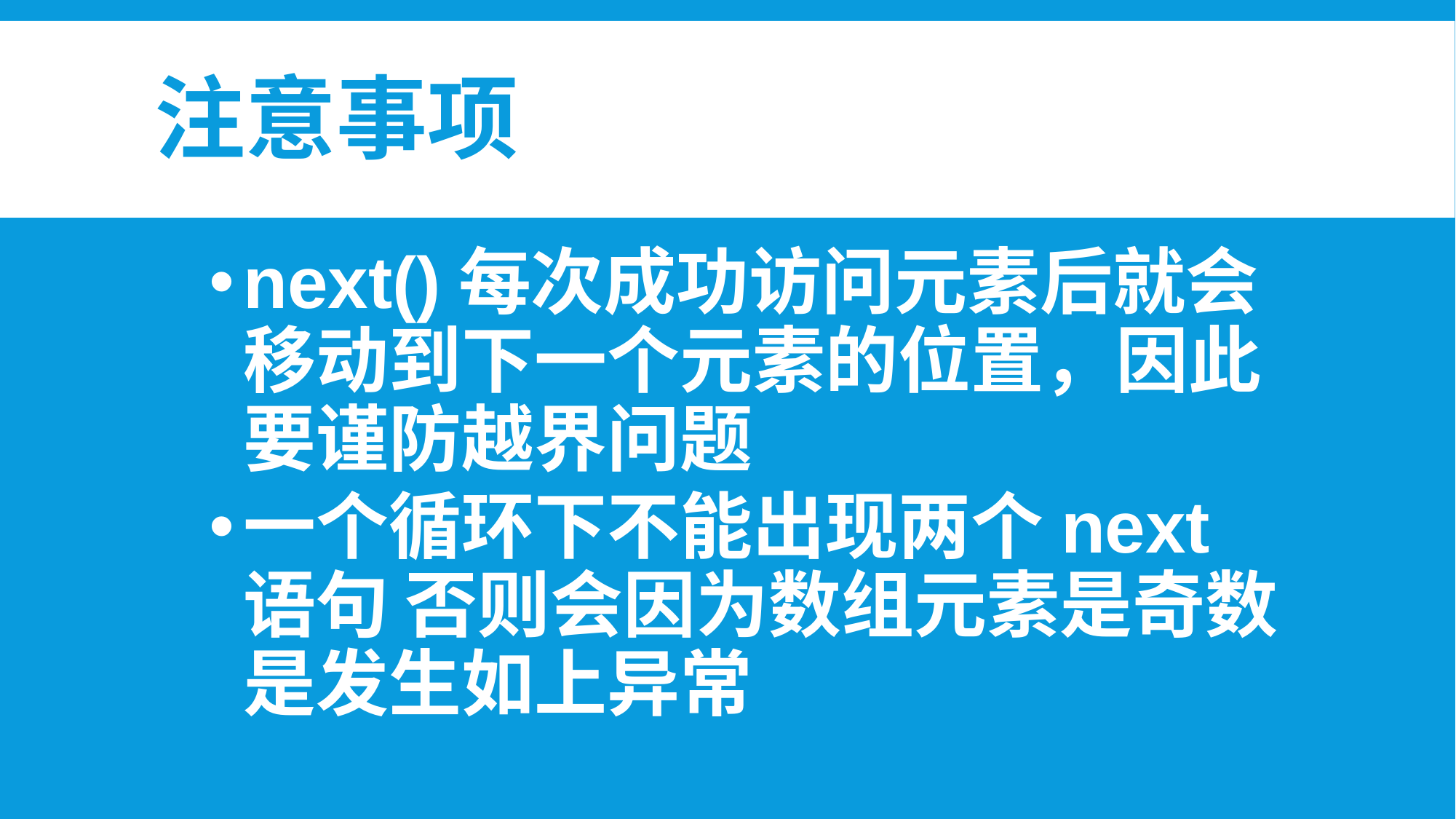

# 注意事项
next()每次成功访问元素后就会移动到下一个元素的位置，因此要谨防越界问题
一个循环下不能出现两个next语句 否则会因为数组元素是奇数是发生如上异常